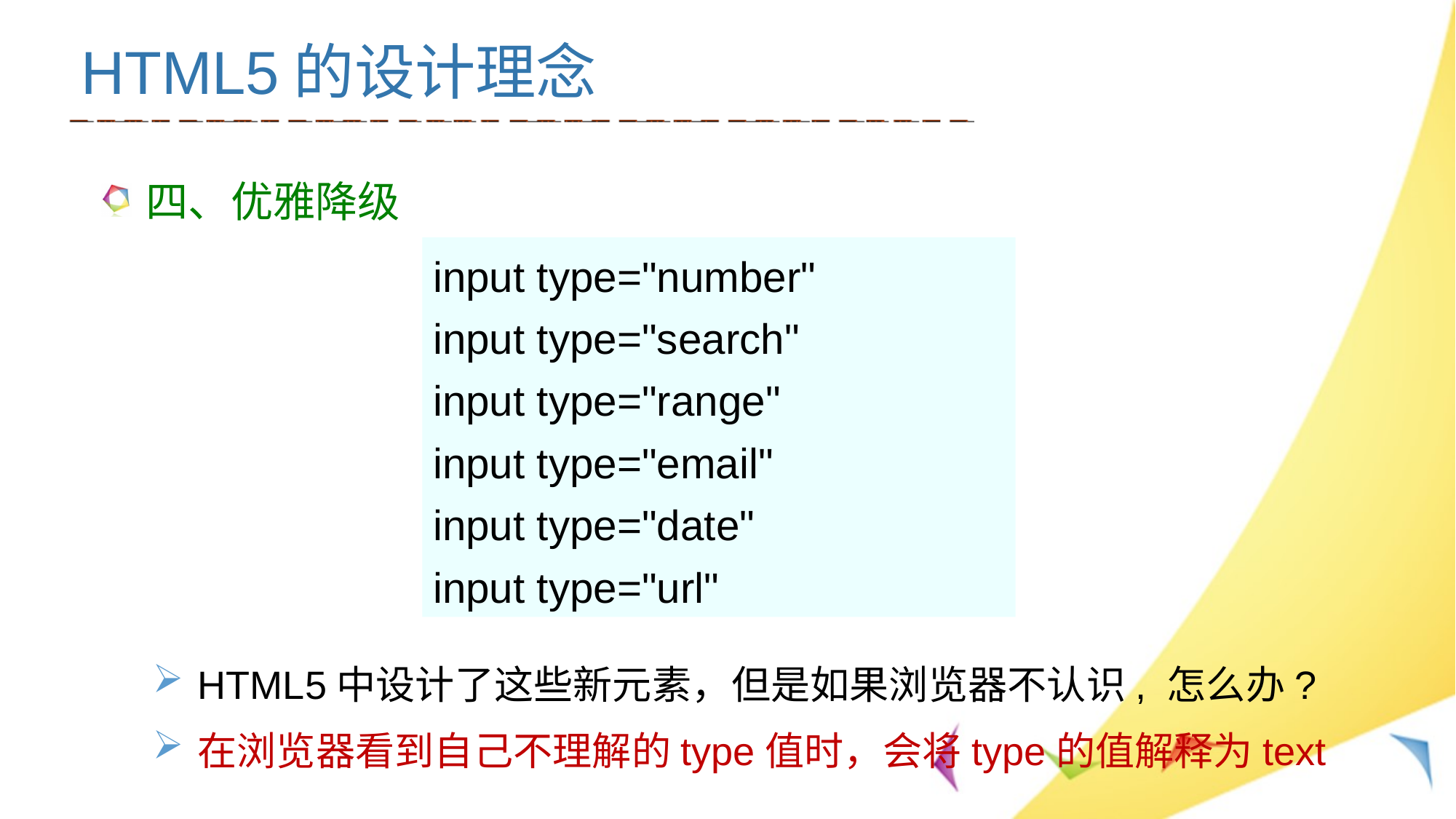

HTML5的设计理念
四、优雅降级

HTML5中设计了这些新元素，但是如果浏览器不认识, 怎么办?
在浏览器看到自己不理解的type值时，会将type的值解释为text

input type="number"
input type="search"
input type="range"
input type="email"
input type="date"
input type="url"